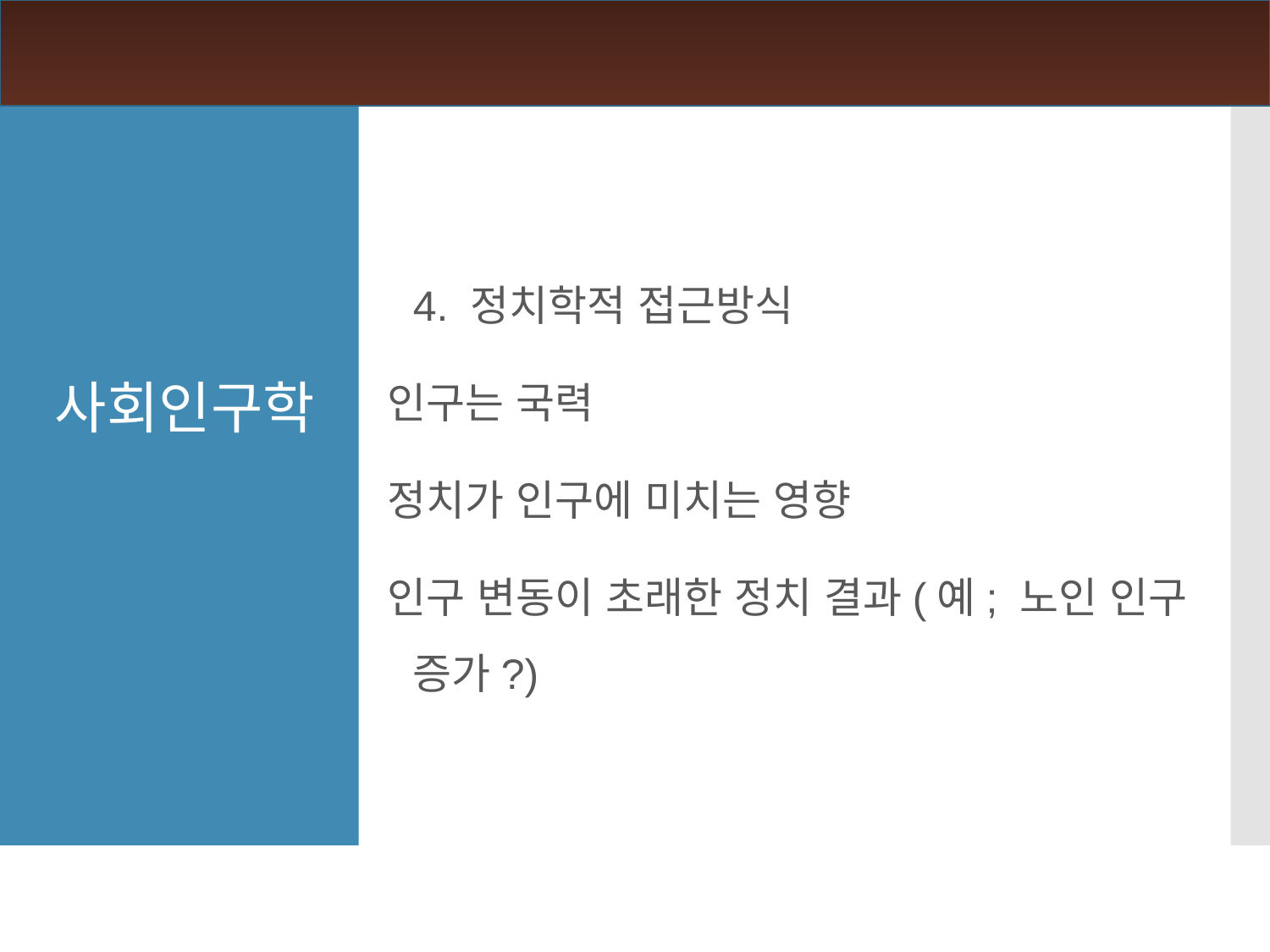

4. 정치학적 접근방식
인구는 국력
정치가 인구에 미치는 영향
인구 변동이 초래한 정치 결과(예; 노인 인구 증가?)
사회인구학